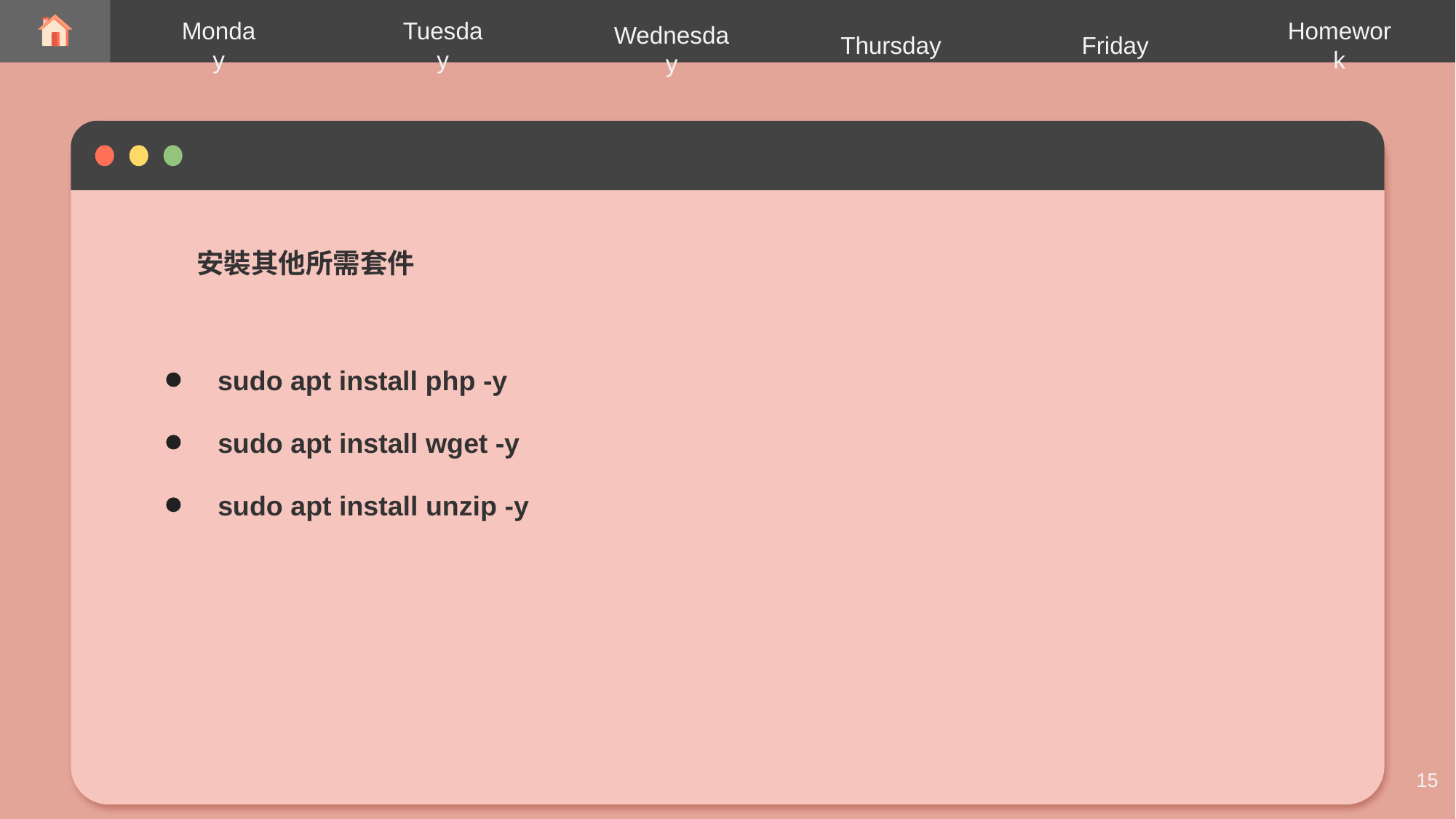

Thursday
Monday
Tuesday
Wednesday
Friday
Homework

安裝其他所需套件
sudo apt install php -y

sudo apt install wget -y

sudo apt install unzip -y

15